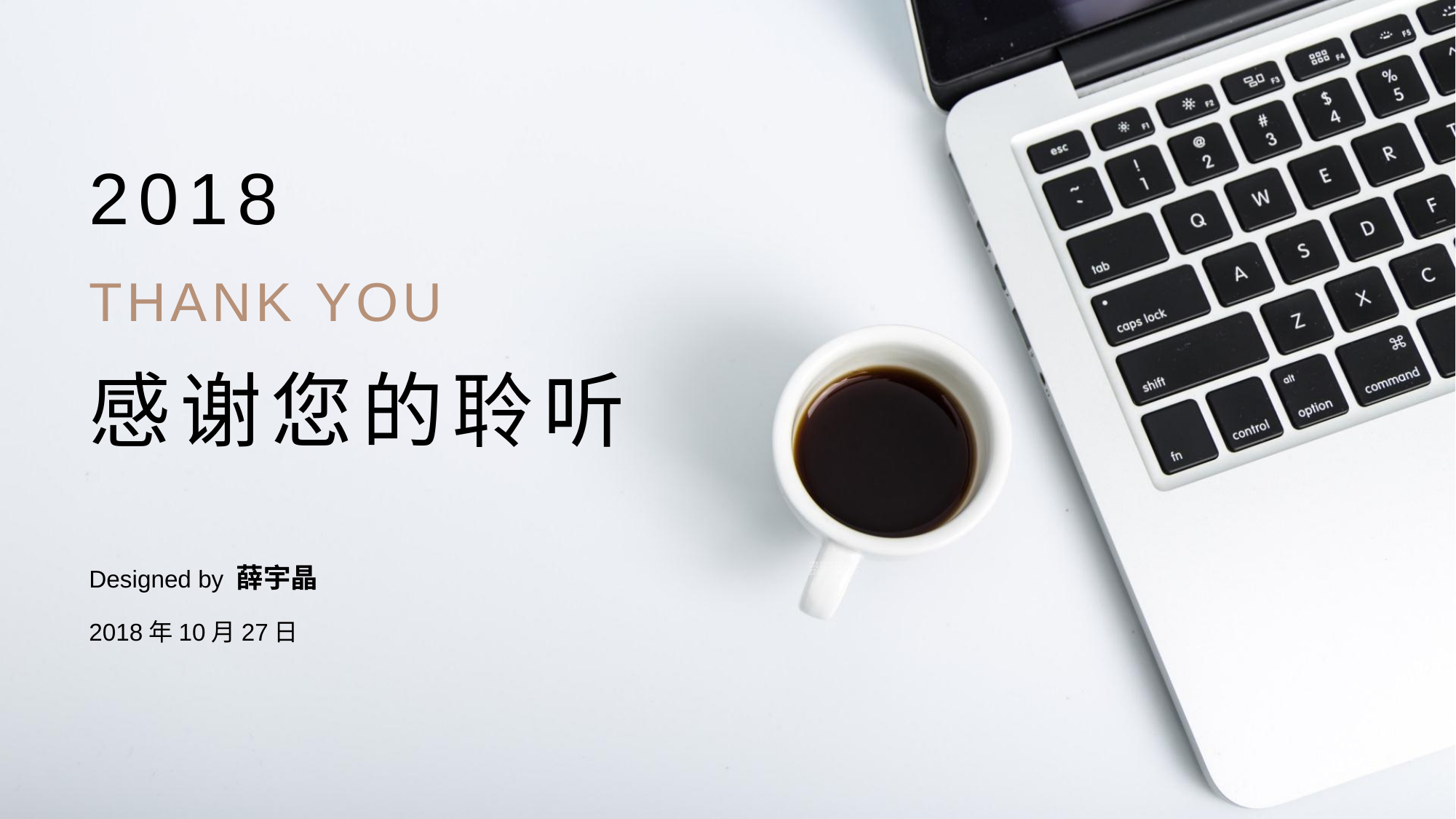

2018
THANK YOU
感谢您的聆听
Designed by 薛宇晶
2018年10月27日